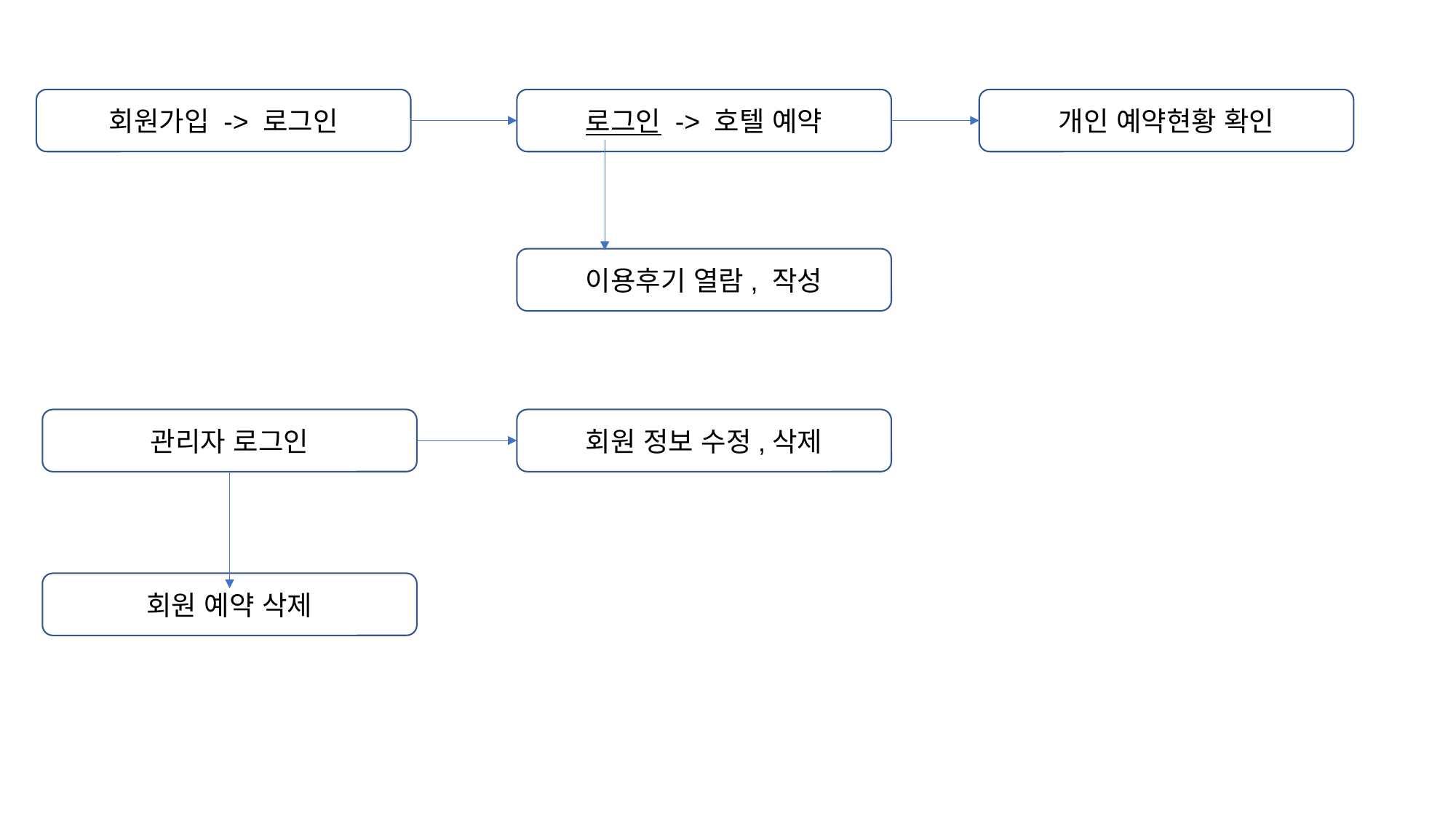

회원가입 -> 로그인
로그인 -> 호텔 예약
개인 예약현황 확인
이용후기 열람, 작성
관리자 로그인
회원 정보 수정,삭제
회원 예약 삭제